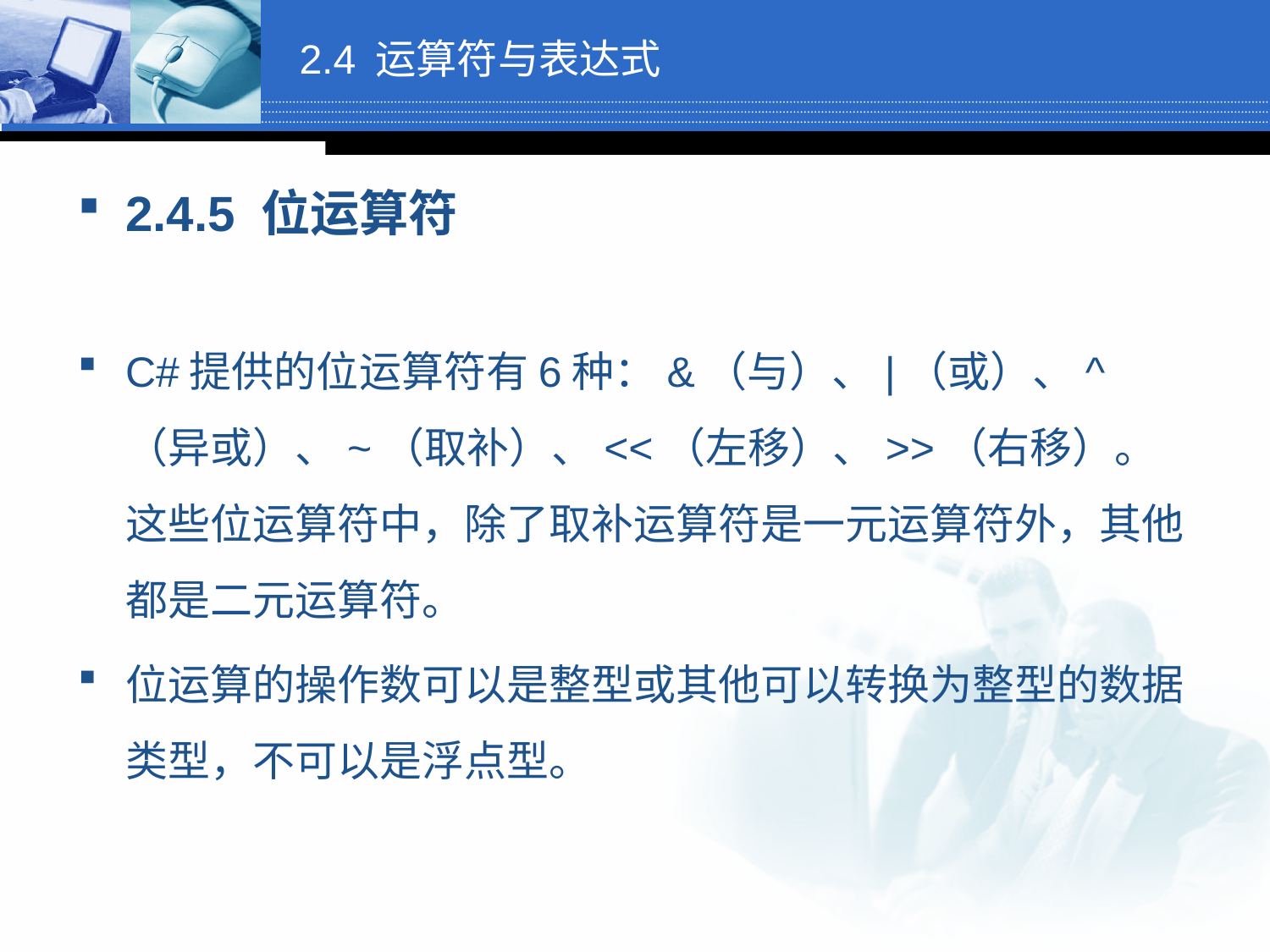

# 2.4 运算符与表达式
2.4.5 位运算符

C#提供的位运算符有6种：&（与）、|（或）、^（异或）、~（取补）、<<（左移）、>>（右移）。这些位运算符中，除了取补运算符是一元运算符外，其他都是二元运算符。
位运算的操作数可以是整型或其他可以转换为整型的数据类型，不可以是浮点型。